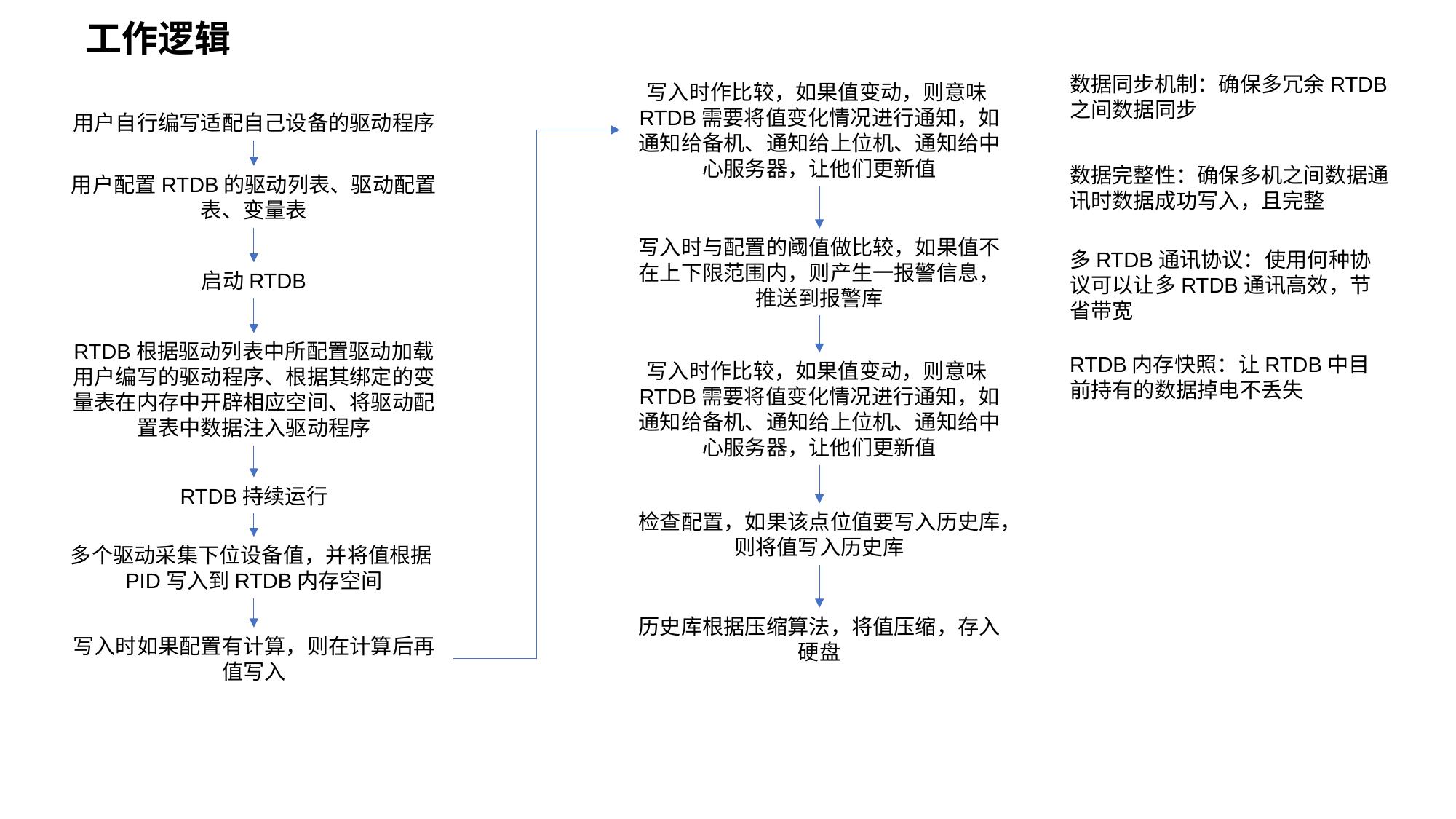

工作逻辑
数据同步机制：确保多冗余RTDB之间数据同步
写入时作比较，如果值变动，则意味RTDB需要将值变化情况进行通知，如通知给备机、通知给上位机、通知给中心服务器，让他们更新值
用户自行编写适配自己设备的驱动程序
数据完整性：确保多机之间数据通讯时数据成功写入，且完整
用户配置RTDB的驱动列表、驱动配置表、变量表
写入时与配置的阈值做比较，如果值不在上下限范围内，则产生一报警信息，推送到报警库
多RTDB通讯协议：使用何种协议可以让多RTDB通讯高效，节省带宽
启动RTDB
RTDB根据驱动列表中所配置驱动加载用户编写的驱动程序、根据其绑定的变量表在内存中开辟相应空间、将驱动配置表中数据注入驱动程序
RTDB内存快照：让RTDB中目前持有的数据掉电不丢失
写入时作比较，如果值变动，则意味RTDB需要将值变化情况进行通知，如通知给备机、通知给上位机、通知给中心服务器，让他们更新值
RTDB持续运行
检查配置，如果该点位值要写入历史库，则将值写入历史库
多个驱动采集下位设备值，并将值根据PID写入到RTDB内存空间
历史库根据压缩算法，将值压缩，存入硬盘
写入时如果配置有计算，则在计算后再值写入